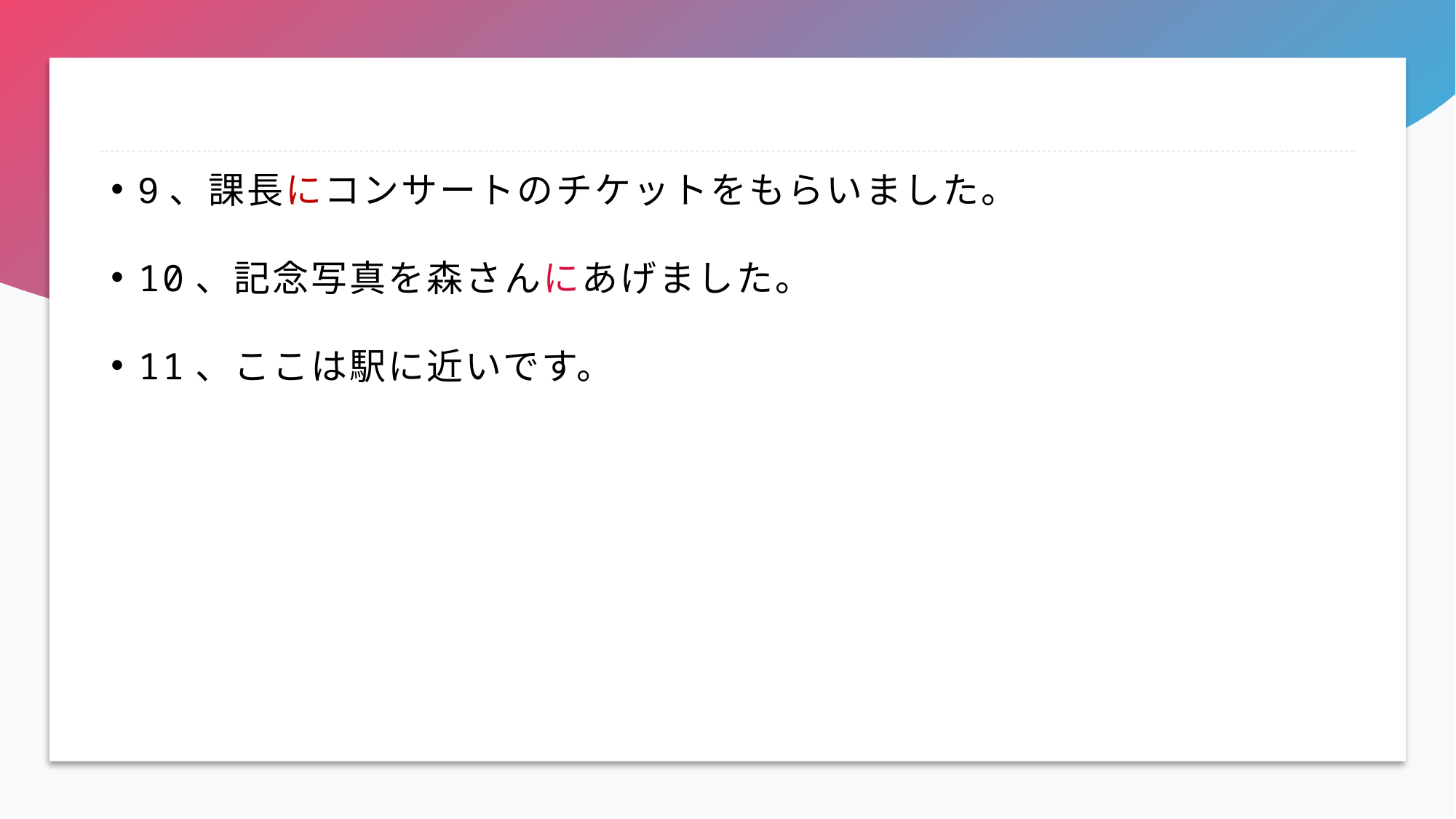

9、課長にコンサートのチケットをもらいました。
10、記念写真を森さんにあげました。
11、ここは駅に近いです。